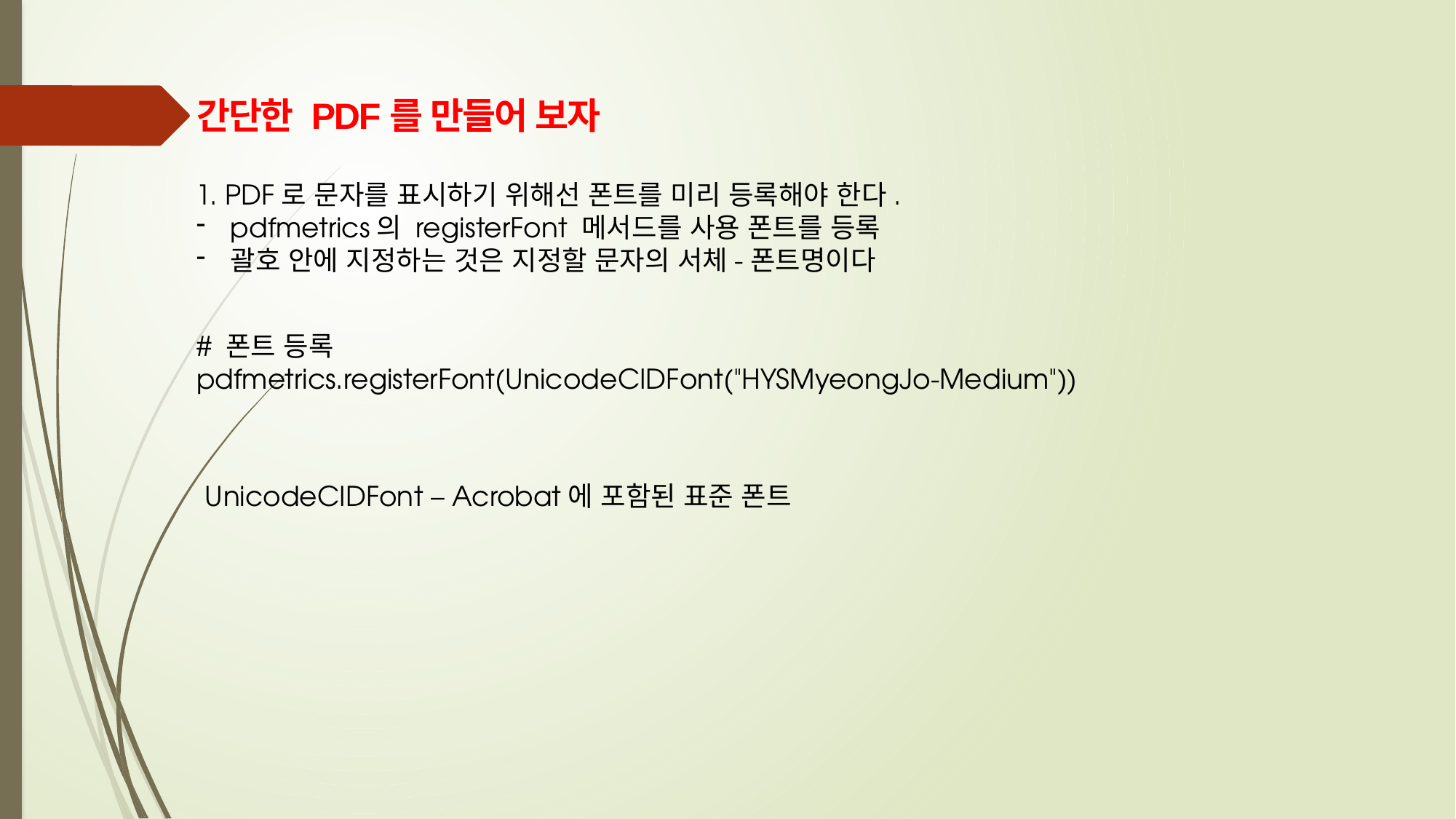

간단한 PDF를 만들어 보자
1. PDF로 문자를 표시하기 위해선 폰트를 미리 등록해야 한다.
pdfmetrics의 registerFont 메서드를 사용 폰트를 등록
괄호 안에 지정하는 것은 지정할 문자의 서체-폰트명이다
# 폰트 등록
pdfmetrics.registerFont(UnicodeCIDFont("HYSMyeongJo-Medium"))
UnicodeCIDFont – Acrobat에 포함된 표준 폰트